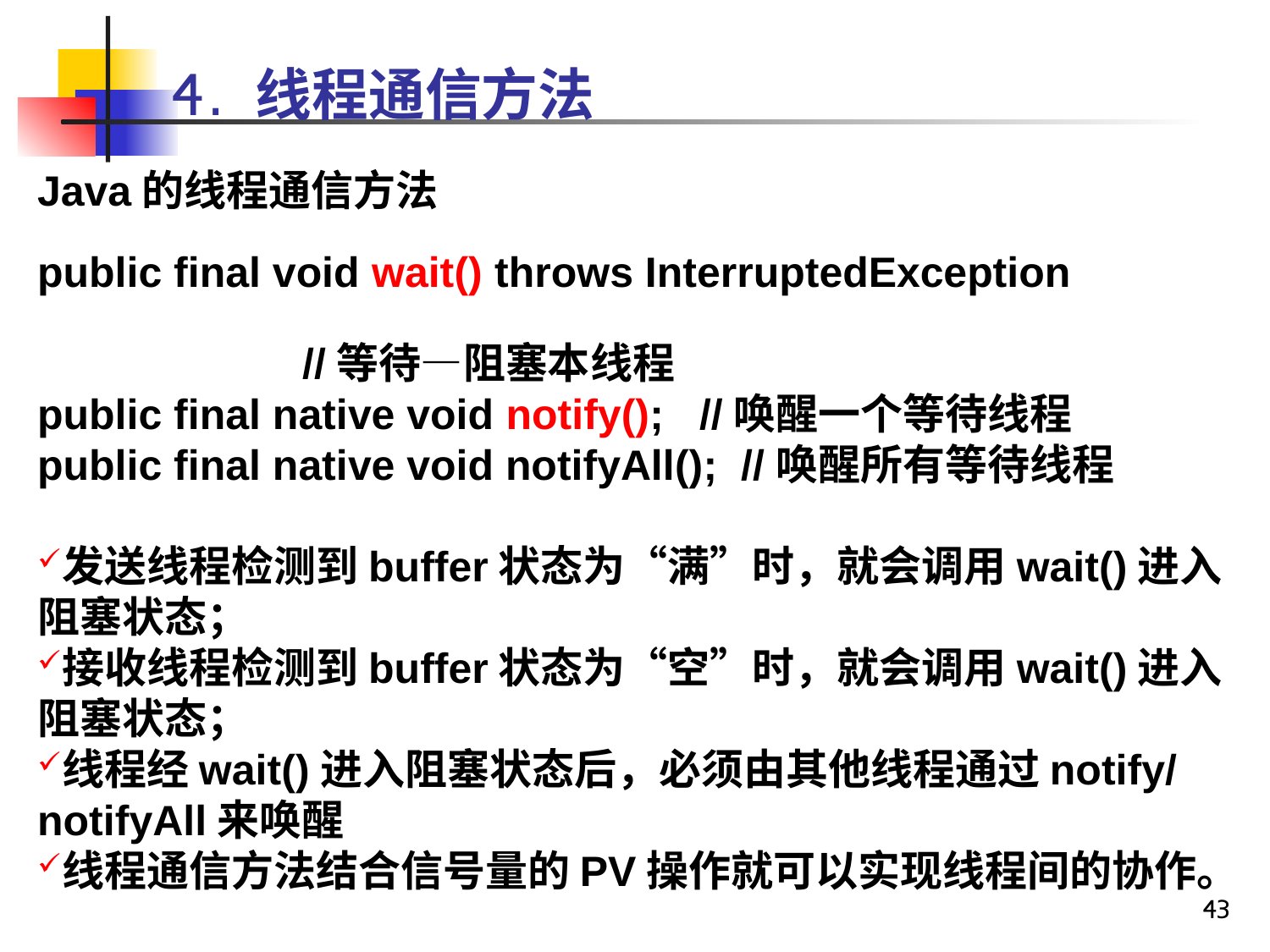

# 4. 线程通信方法
Java的线程通信方法

public final void wait() throws InterruptedException
                 //等待—阻塞本线程
public final native void notify();   //唤醒一个等待线程
public final native void notifyAll();  //唤醒所有等待线程

发送线程检测到buffer状态为“满”时，就会调用wait()进入阻塞状态；
接收线程检测到buffer状态为“空”时，就会调用wait()进入阻塞状态；
线程经wait()进入阻塞状态后，必须由其他线程通过notify/notifyAll来唤醒
线程通信方法结合信号量的PV操作就可以实现线程间的协作。
43